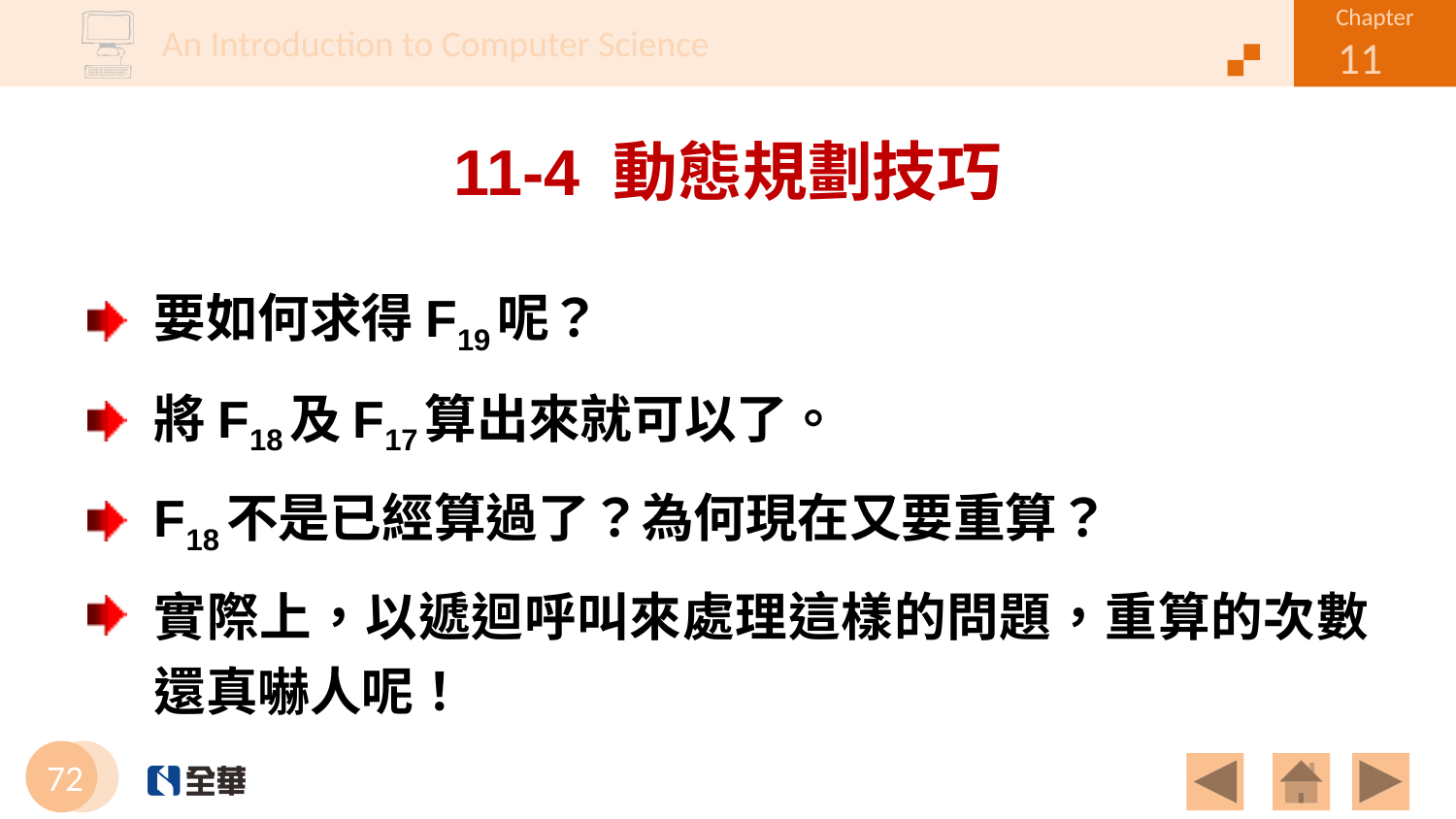

# 11-4 動態規劃技巧
要如何求得F19呢？
將F18及F17算出來就可以了。
F18不是已經算過了？為何現在又要重算？
實際上，以遞迴呼叫來處理這樣的問題，重算的次數還真嚇人呢！